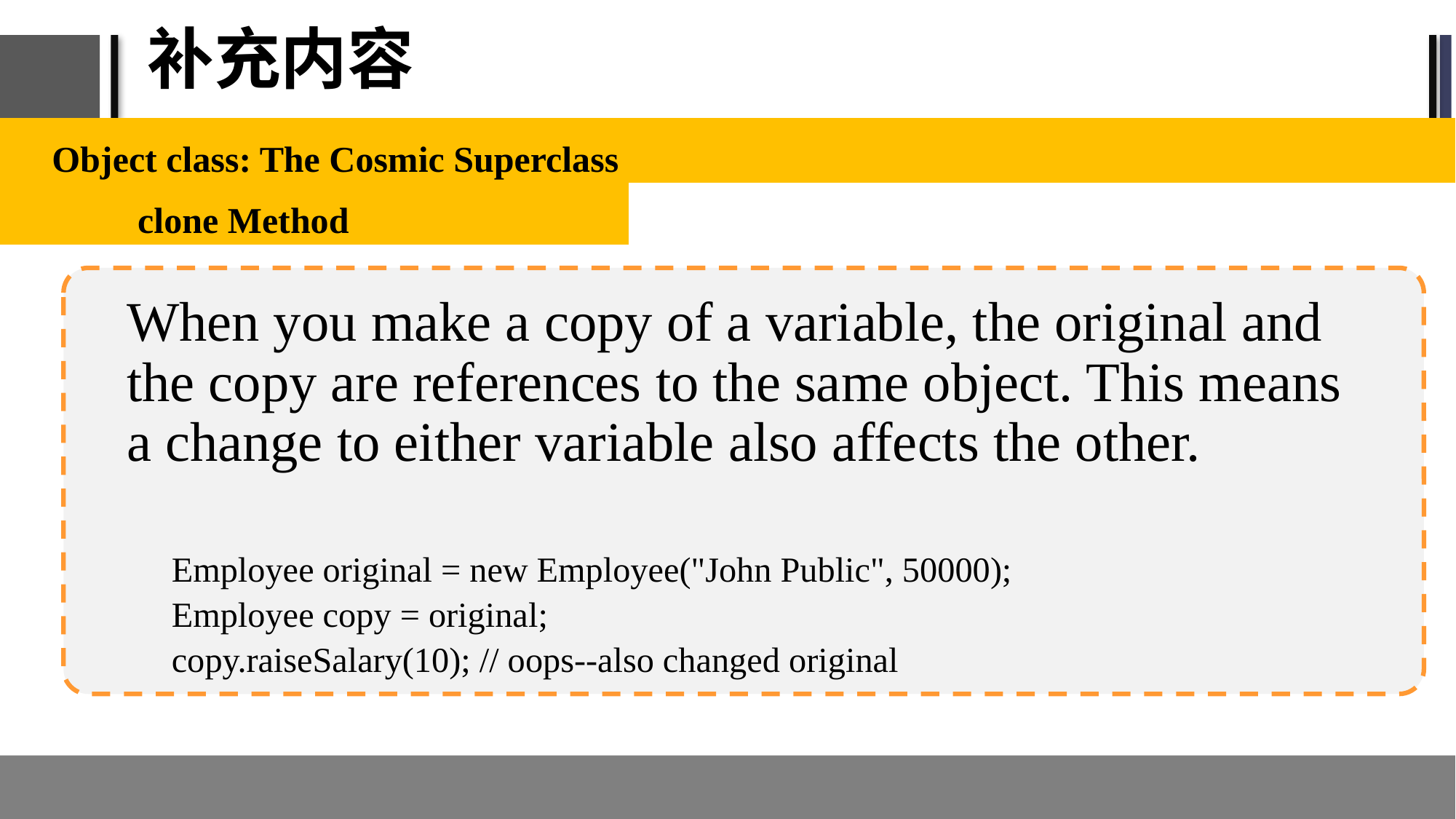

# 补充内容

Object class: The Cosmic Superclass

	clone Method

When you make a copy of a variable, the original and the copy are references to the same object. This means a change to either variable also affects the other.

Employee original = new Employee("John Public", 50000);
Employee copy = original;
copy.raiseSalary(10); // oops--also changed original